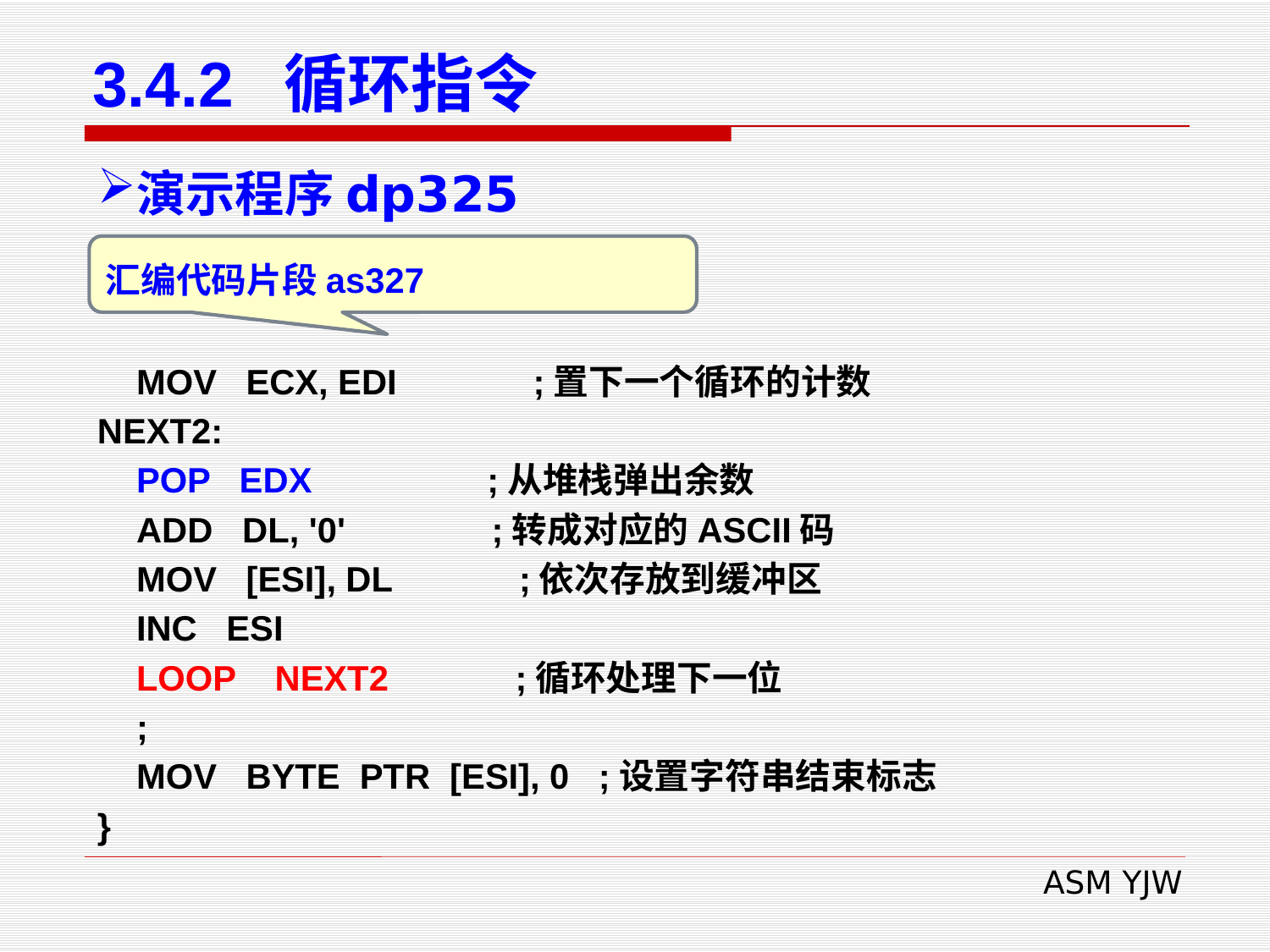

# 3.4.2  循环指令
演示程序dp325
汇编代码片段as327
    MOV   ECX, EDI              ;置下一个循环的计数
NEXT2:
    POP   EDX                  ;从堆栈弹出余数
    ADD   DL, '0'               ;转成对应的ASCII码
    MOV   [ESI], DL             ;依次存放到缓冲区
    INC   ESI
    LOOP    NEXT2             ;循环处理下一位
    ;
    MOV   BYTE  PTR  [ESI], 0   ;设置字符串结束标志
}